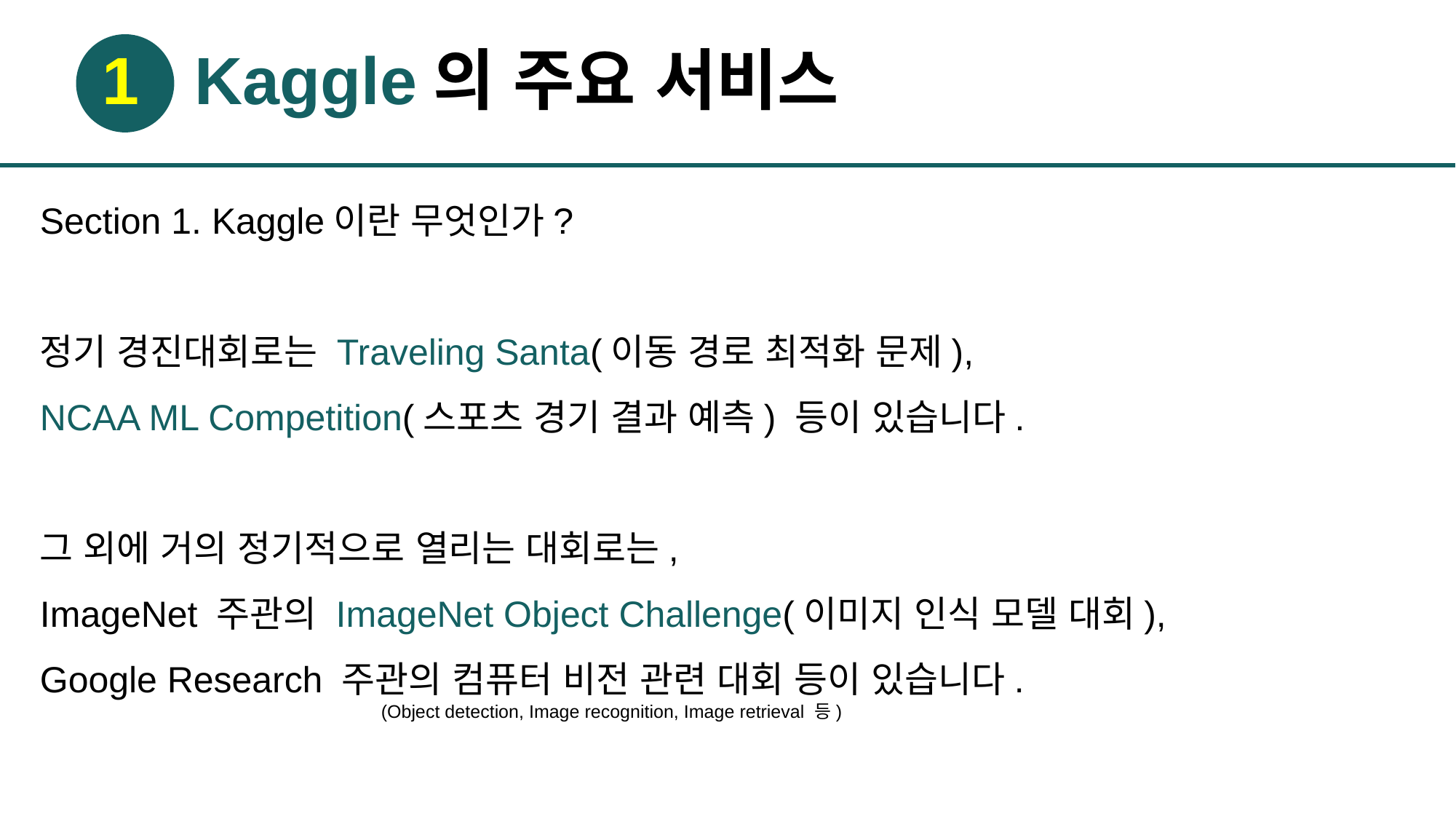

# 1   Kaggle의 주요 서비스

Section 1. Kaggle이란 무엇인가?

정기 경진대회로는 Traveling Santa(이동 경로 최적화 문제),
NCAA ML Competition(스포츠 경기 결과 예측) 등이 있습니다.

그 외에 거의 정기적으로 열리는 대회로는,
ImageNet 주관의 ImageNet Object Challenge(이미지 인식 모델 대회),
Google Research 주관의 컴퓨터 비전 관련 대회 등이 있습니다.
(Object detection, Image recognition, Image retrieval 등)